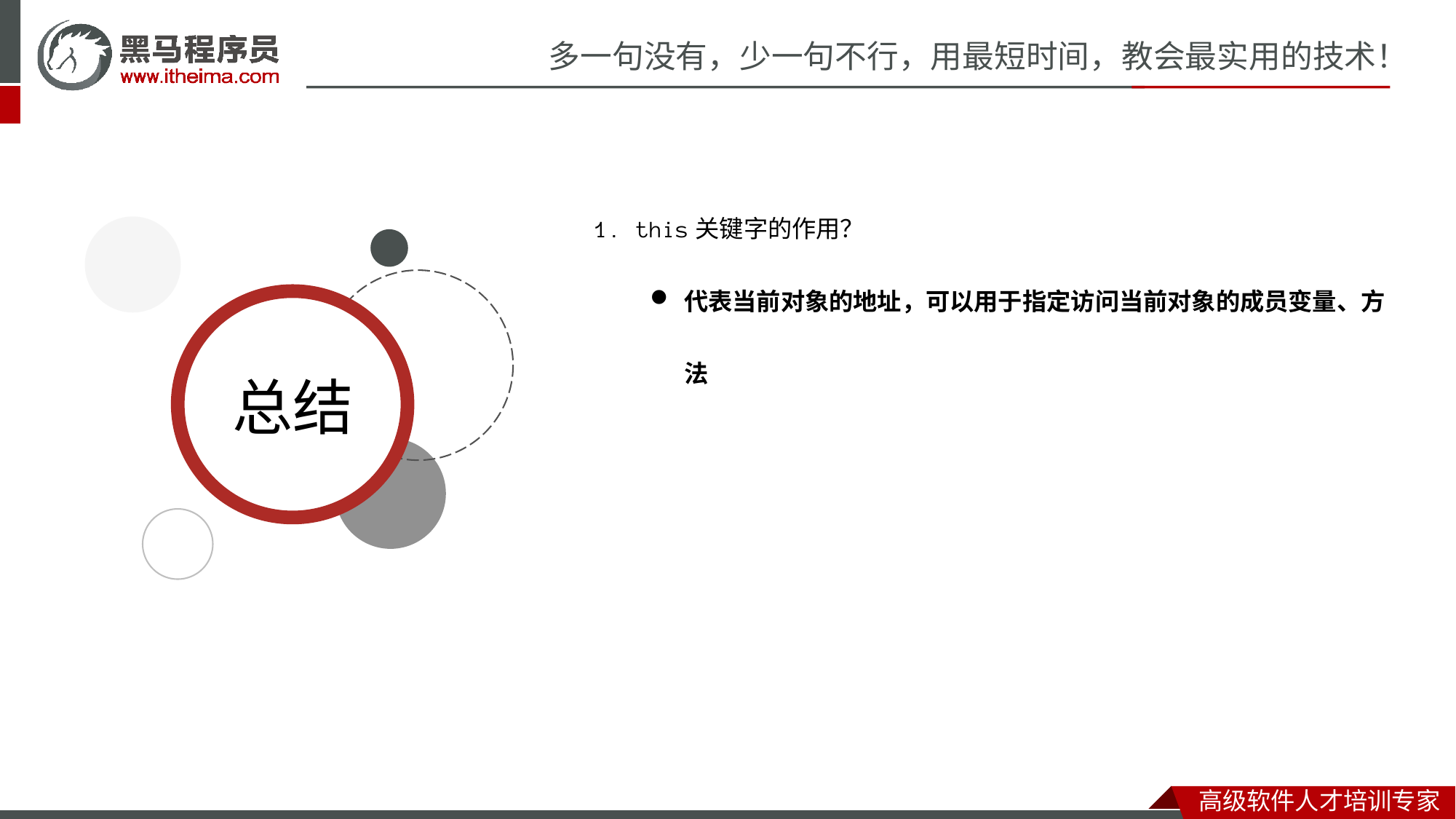

this关键字的作用？
代表当前对象的地址，可以用于指定访问当前对象的成员变量、方法